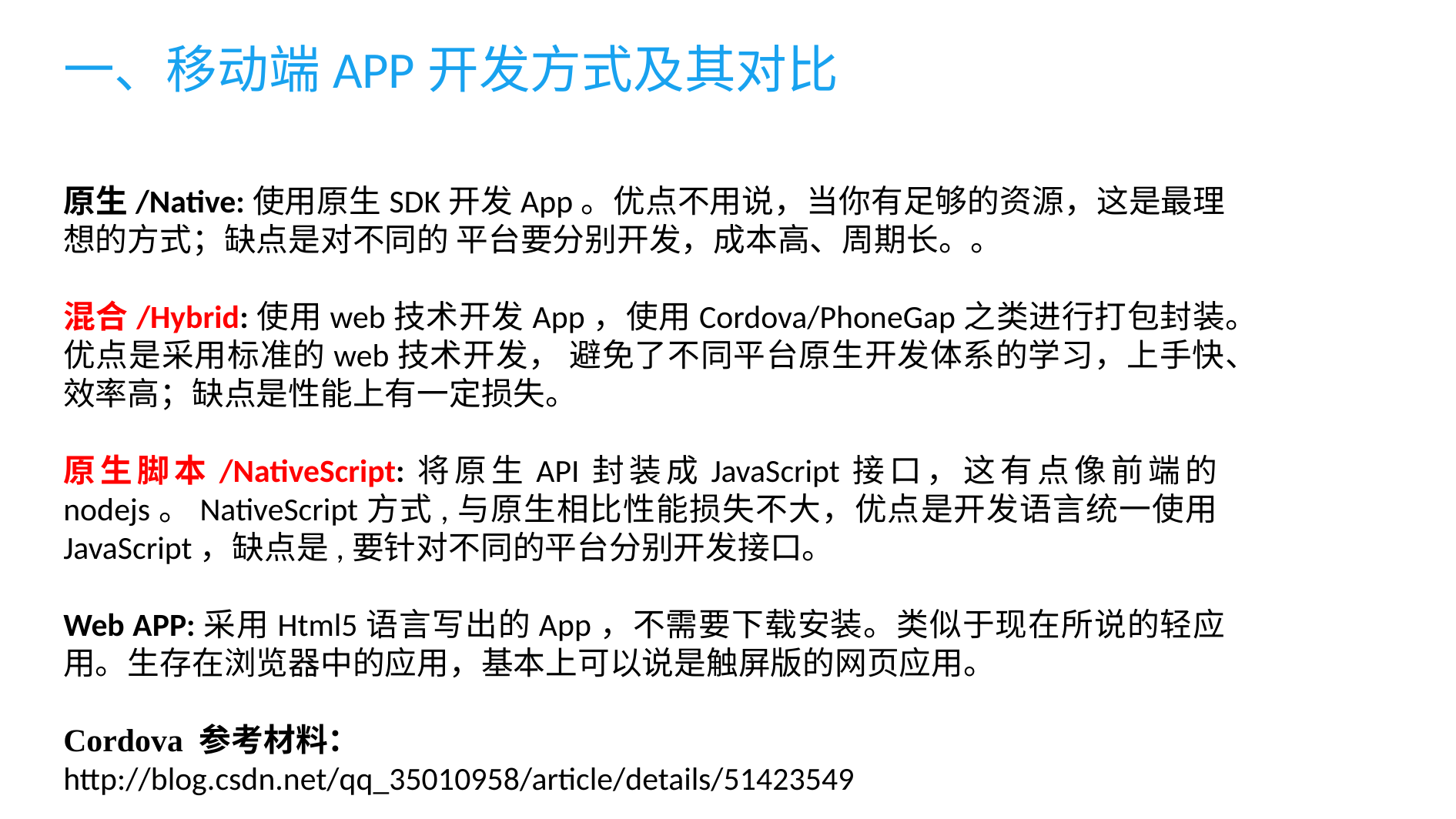

# 一、移动端APP开发方式及其对比

原生/Native:使用原生SDK开发App。优点不用说，当你有足够的资源，这是最理想的方式；缺点是对不同的 平台要分别开发，成本高、周期长。。

混合/Hybrid:使用web技术开发App，使用Cordova/PhoneGap之类进行打包封装。优点是采用标准的web技术开发， 避免了不同平台原生开发体系的学习，上手快、效率高；缺点是性能上有一定损失。

原生脚本/NativeScript:将原生API封装成JavaScript接口，这有点像前端的nodejs。NativeScript方式,与原生相比性能损失不大，优点是开发语言统一使用JavaScript，缺点是,要针对不同的平台分别开发接口。

Web APP:采用Html5语言写出的App，不需要下载安装。类似于现在所说的轻应用。生存在浏览器中的应用，基本上可以说是触屏版的网页应用。

Cordova 参考材料：
http://blog.csdn.net/qq_35010958/article/details/51423549